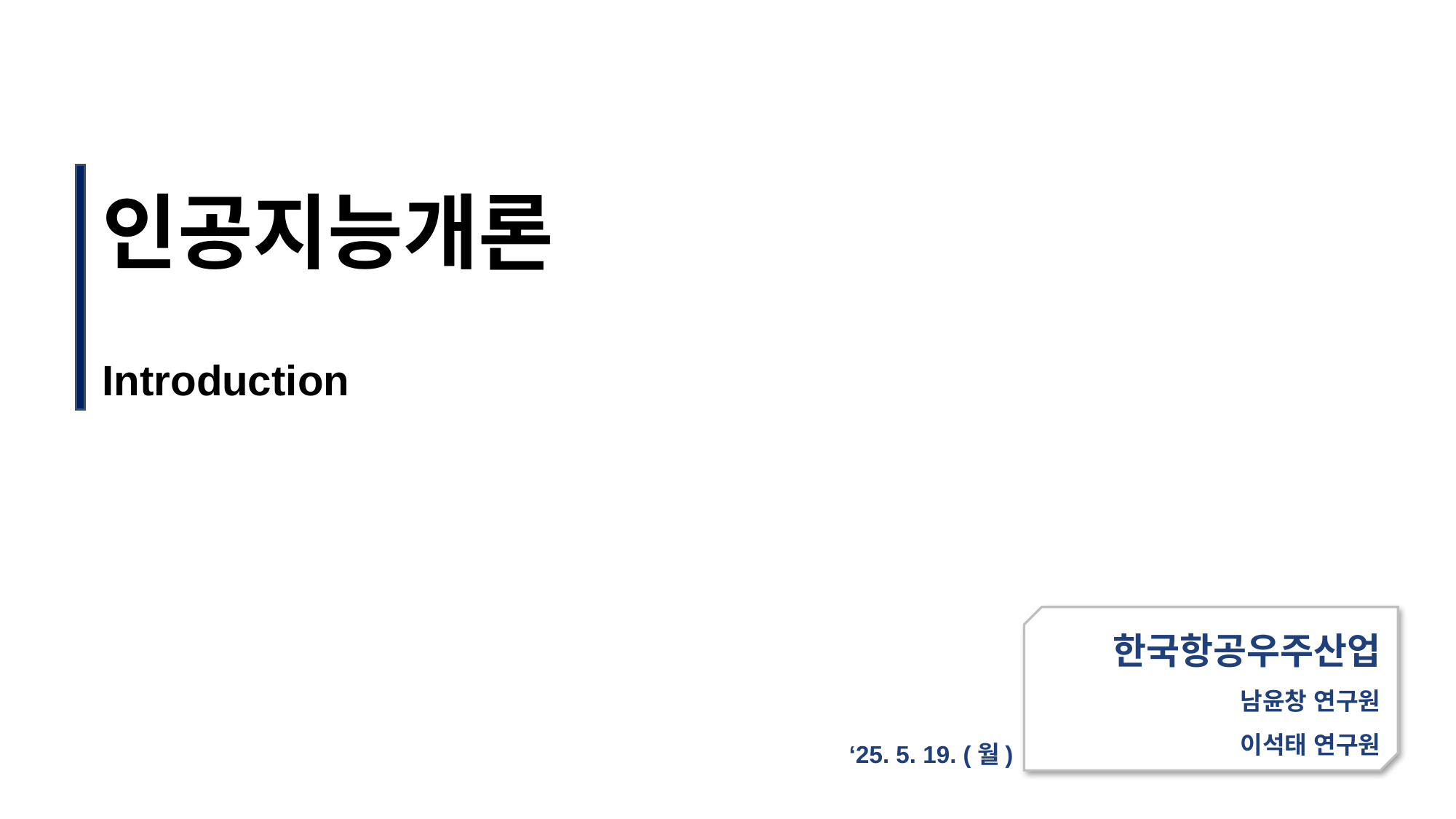

인공지능개론

Introduction

한국항공우주산업
남윤창 연구원
이석태 연구원
‘25. 5. 19. (월)